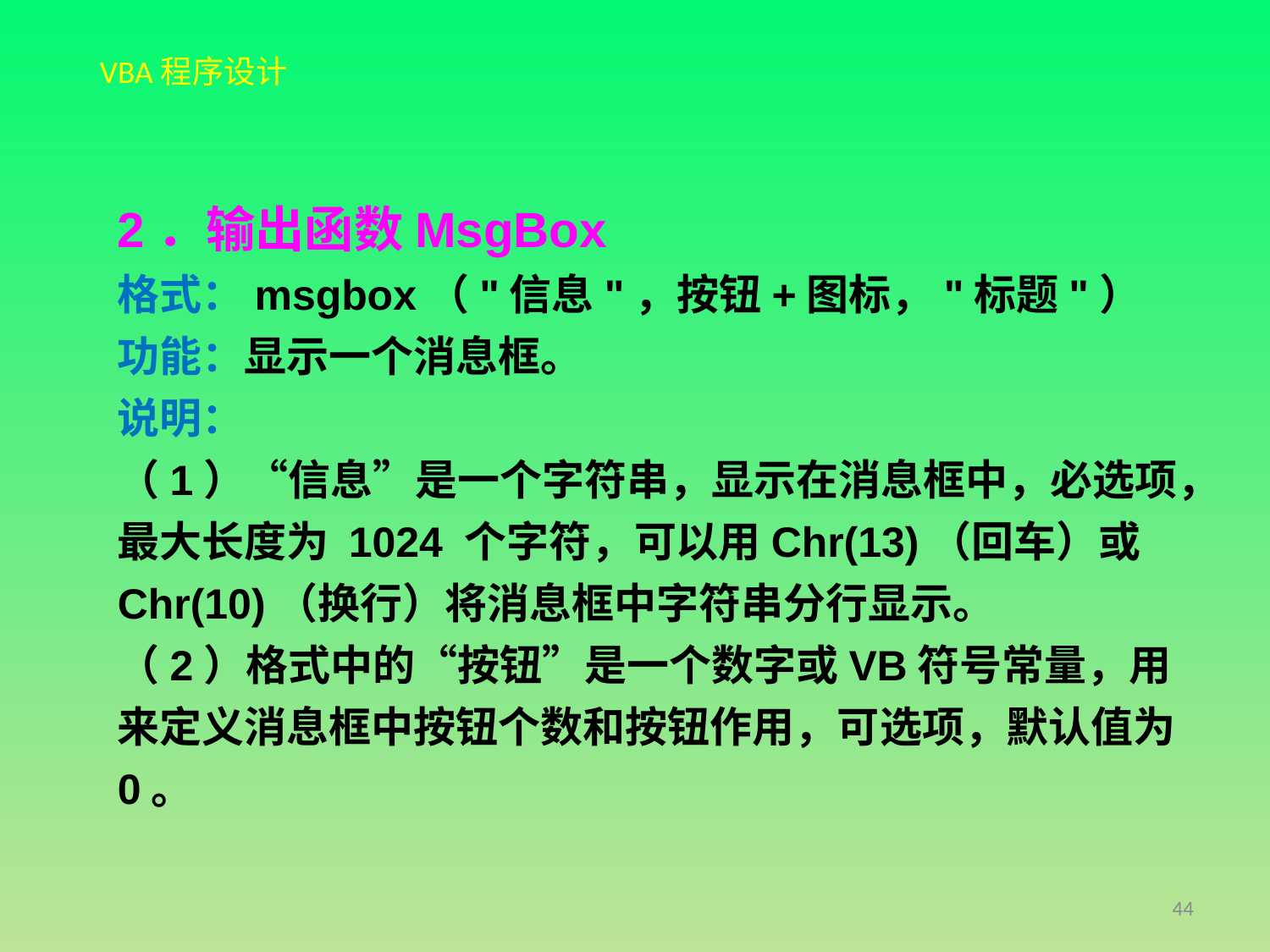

2．输出函数MsgBox
格式：msgbox（"信息"，按钮+图标，"标题"）
功能：显示一个消息框。
说明：
（1）“信息”是一个字符串，显示在消息框中，必选项，最大长度为 1024 个字符，可以用Chr(13)（回车）或Chr(10)（换行）将消息框中字符串分行显示。
（2）格式中的“按钮”是一个数字或VB符号常量，用来定义消息框中按钮个数和按钮作用，可选项，默认值为0。
44